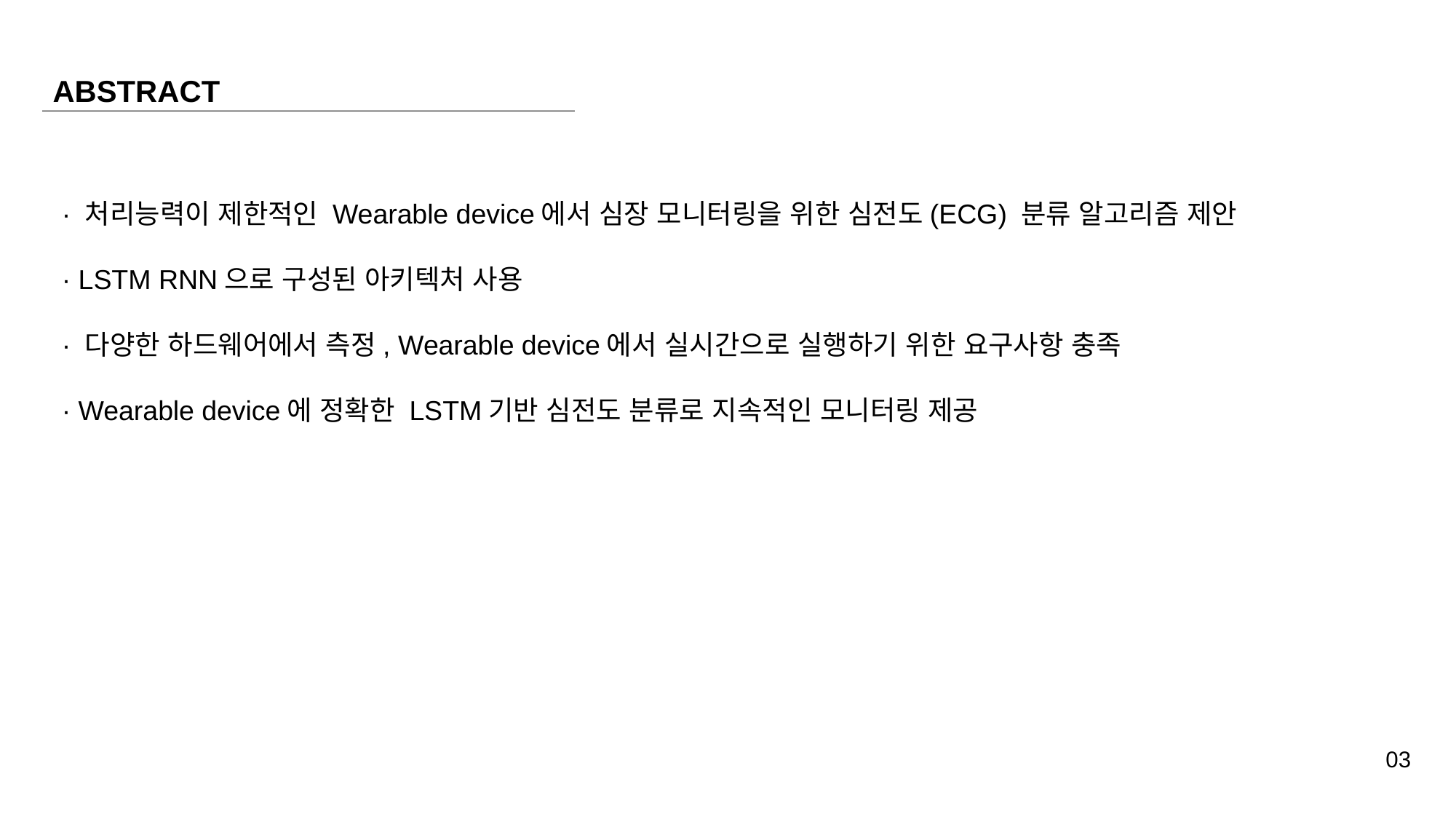

ABSTRACT
· 처리능력이 제한적인 Wearable device에서 심장 모니터링을 위한 심전도(ECG) 분류 알고리즘 제안
· LSTM RNN으로 구성된 아키텍처 사용
· 다양한 하드웨어에서 측정, Wearable device에서 실시간으로 실행하기 위한 요구사항 충족
· Wearable device에 정확한 LSTM기반 심전도 분류로 지속적인 모니터링 제공
03